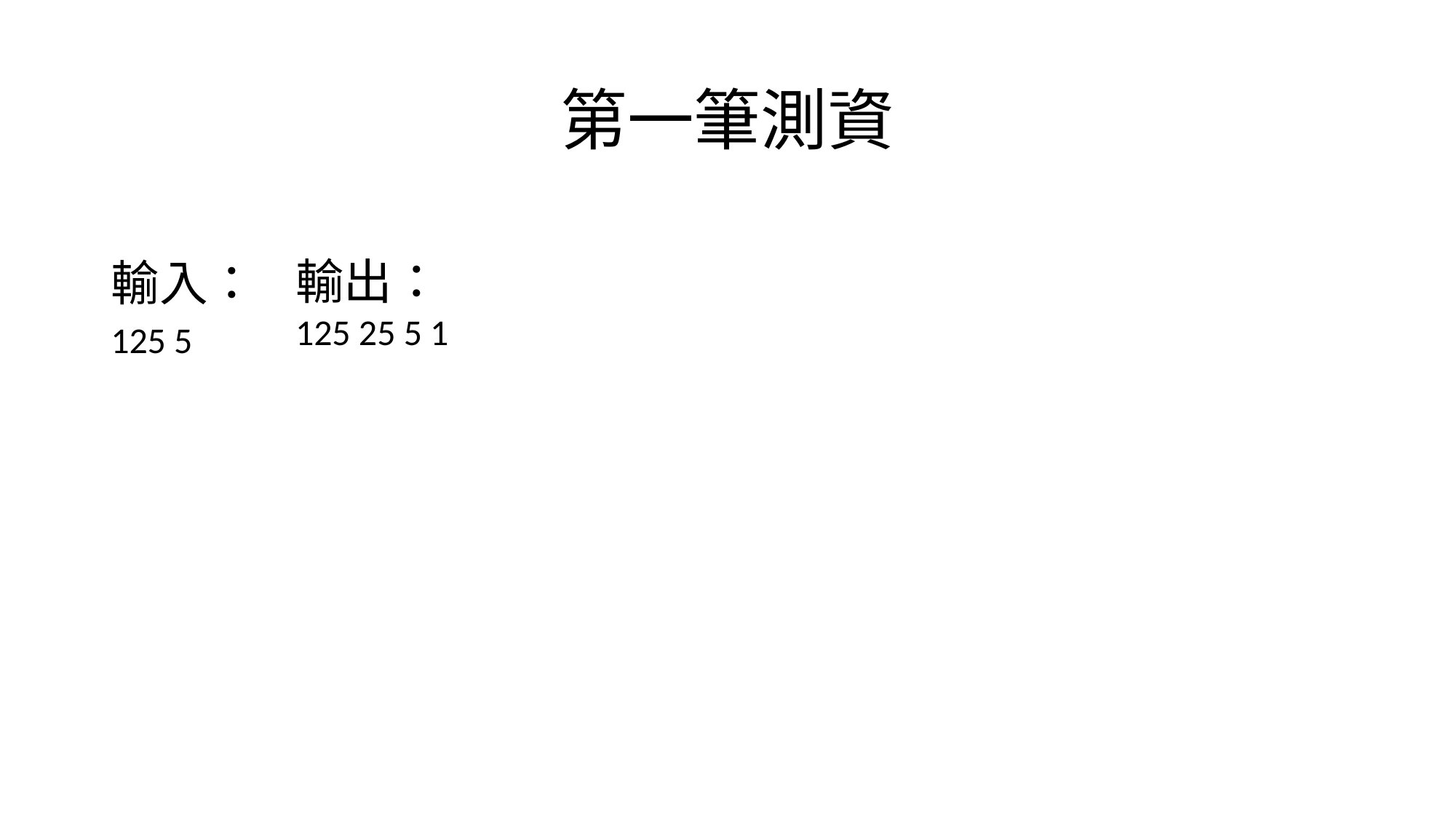

# 第一筆測資
輸出：
125 25 5 1

輸入：

125 5